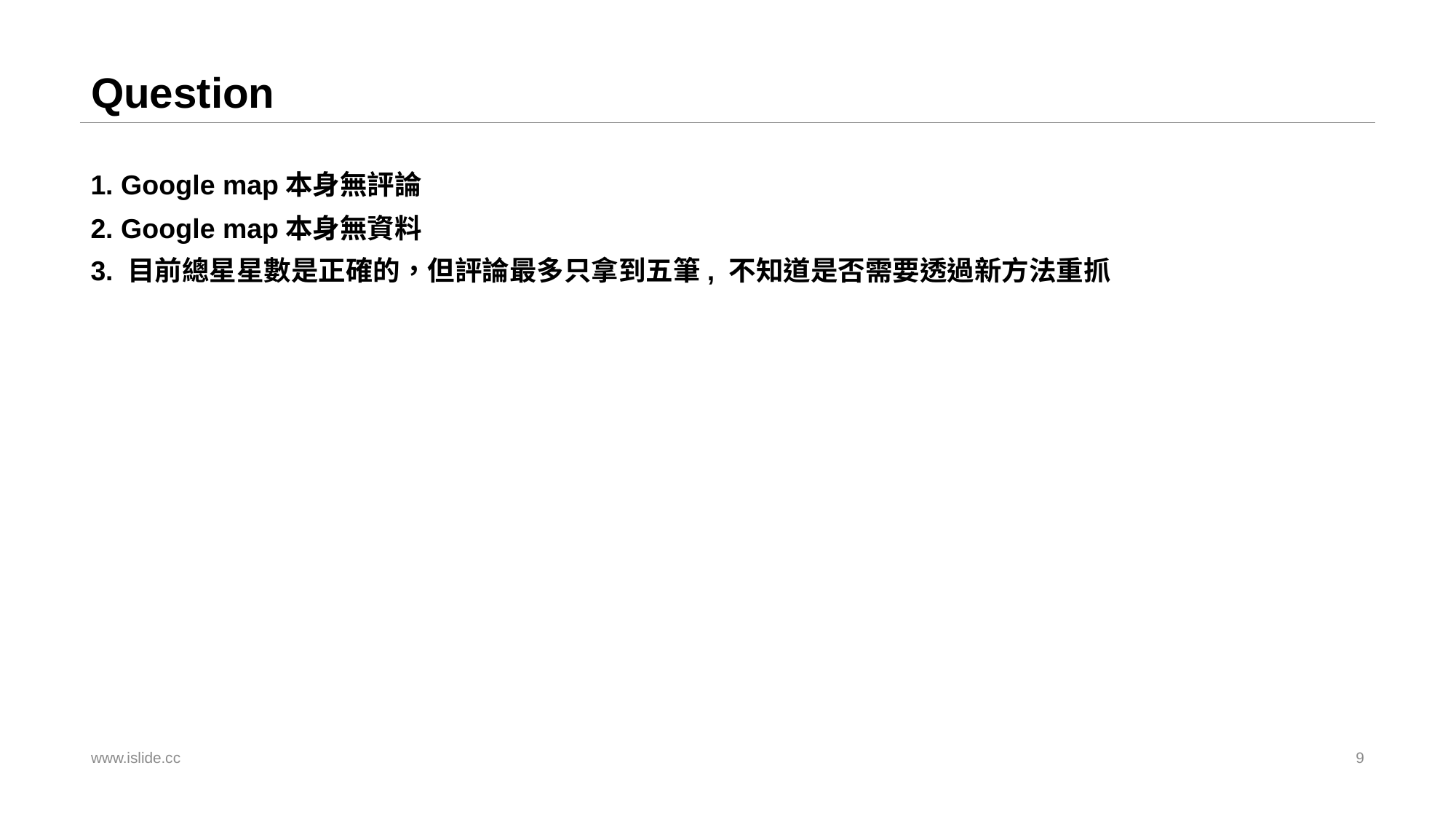

# Question
1. Google map本身無評論
2. Google map本身無資料
3. 目前總星星數是正確的，但評論最多只拿到五筆, 不知道是否需要透過新方法重抓
www.islide.cc
9